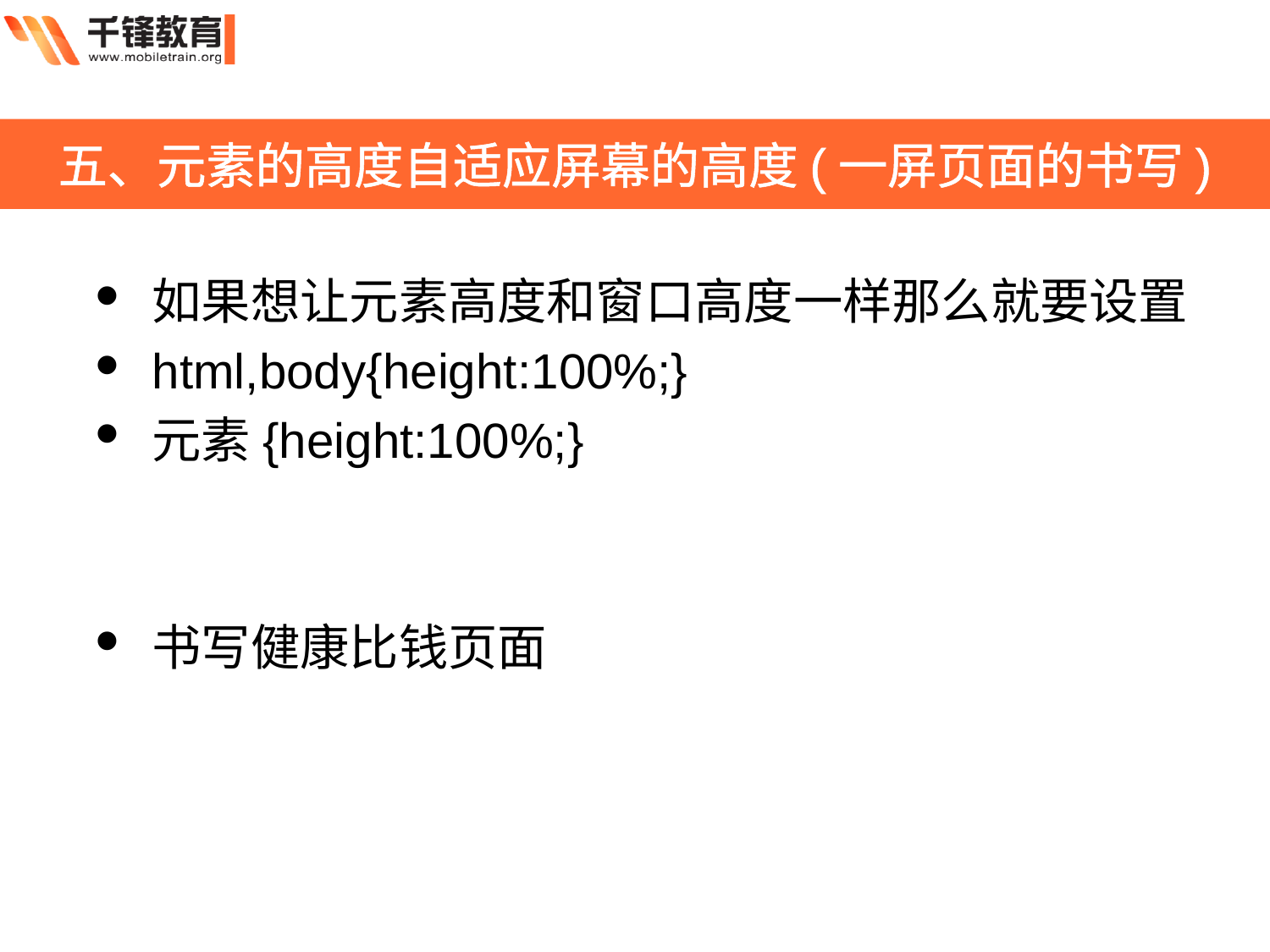

五、元素的高度自适应屏幕的高度(一屏页面的书写)
如果想让元素高度和窗口高度一样那么就要设置
html,body{height:100%;}
元素{height:100%;}

书写健康比钱页面